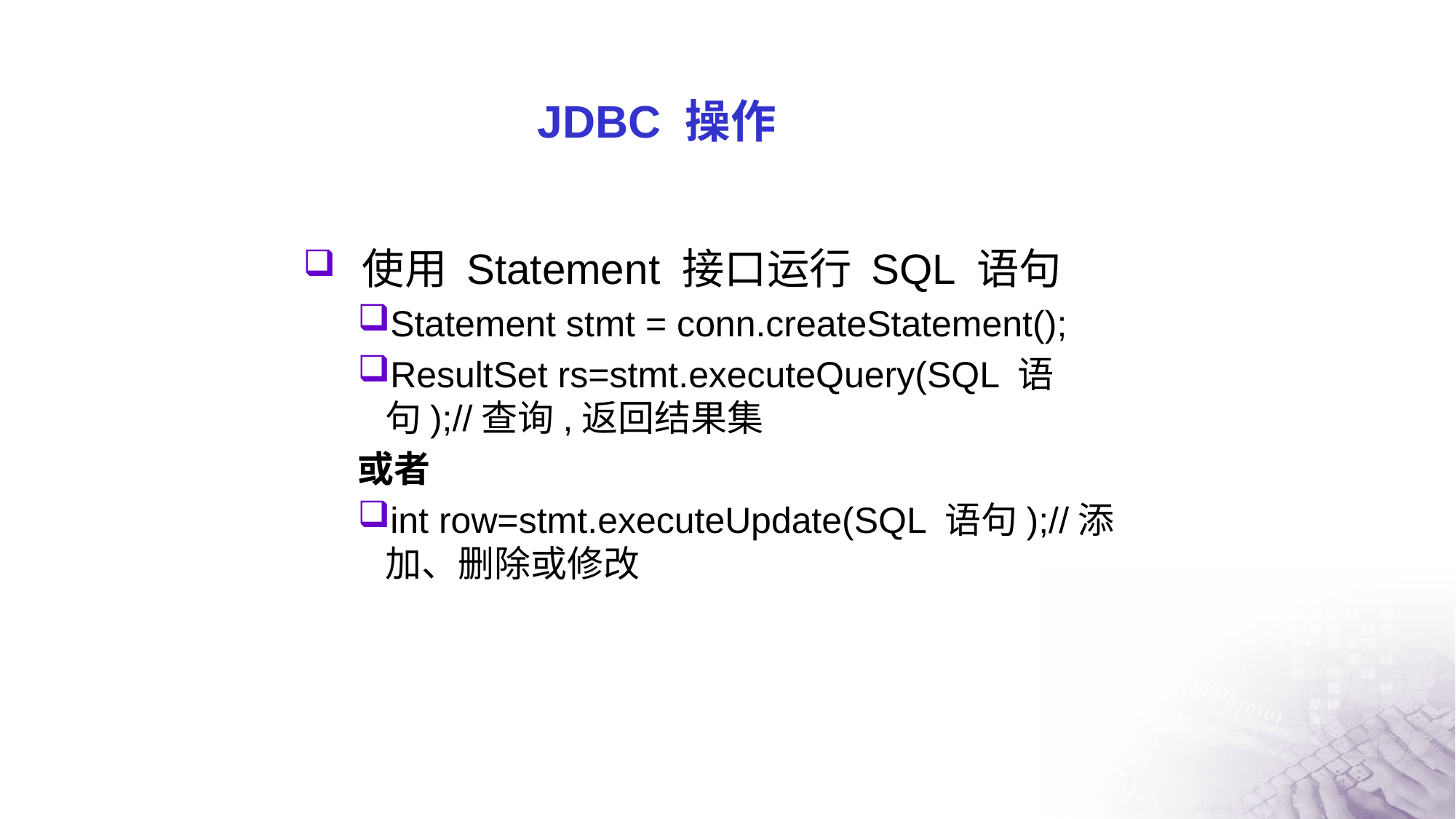

# JDBC 操作

  使用 Statement 接口运行 SQL 语句
Statement stmt = conn.createStatement();
ResultSet rs=stmt.executeQuery(SQL 语句);//查询,返回结果集
或者
int row=stmt.executeUpdate(SQL 语句);//添加、删除或修改